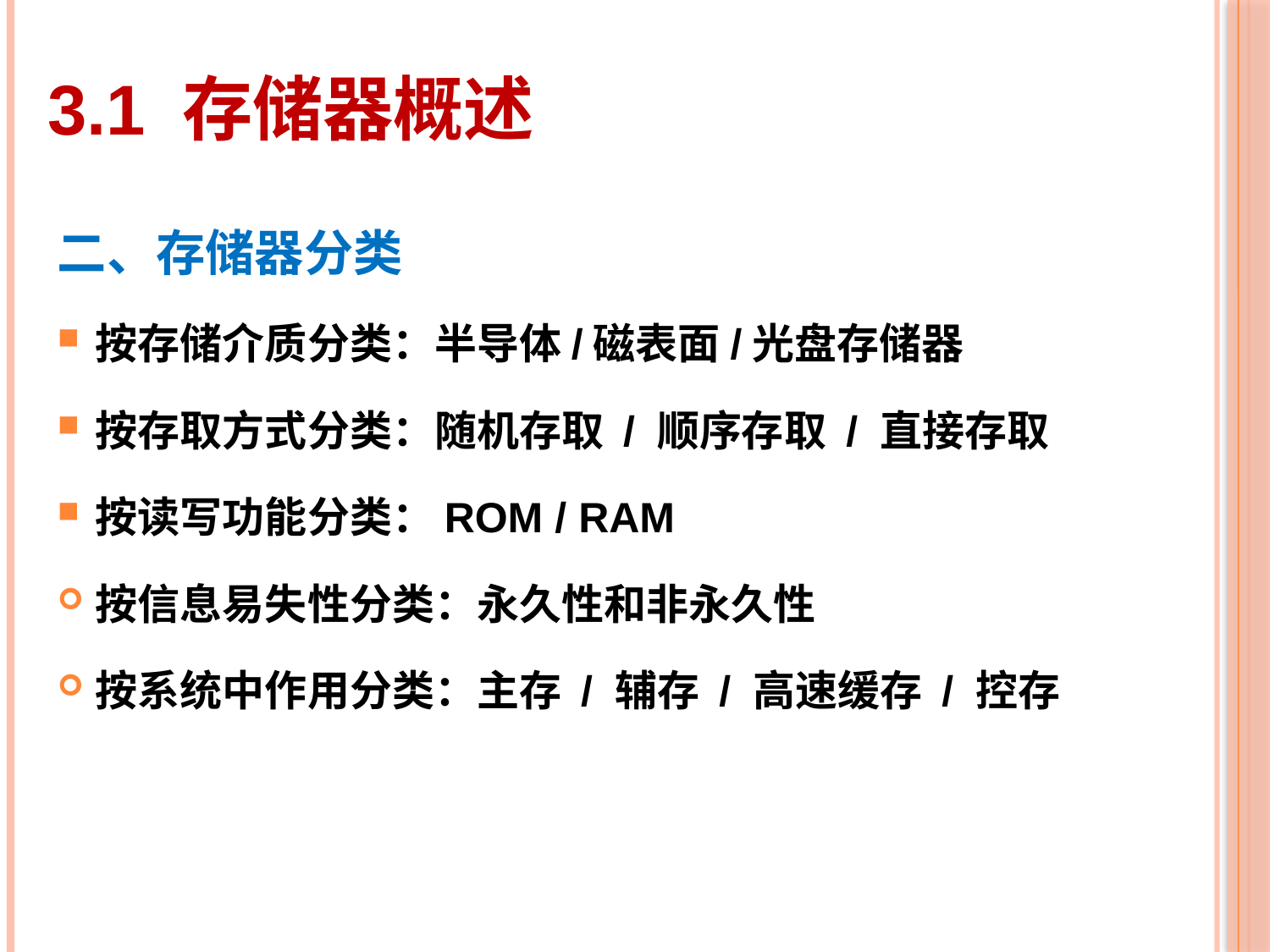

# 3.1 存储器概述
二、存储器分类
按存储介质分类：半导体/磁表面/光盘存储器
按存取方式分类：随机存取 / 顺序存取 / 直接存取
按读写功能分类：ROM / RAM
按信息易失性分类：永久性和非永久性
按系统中作用分类：主存 / 辅存 / 高速缓存 / 控存